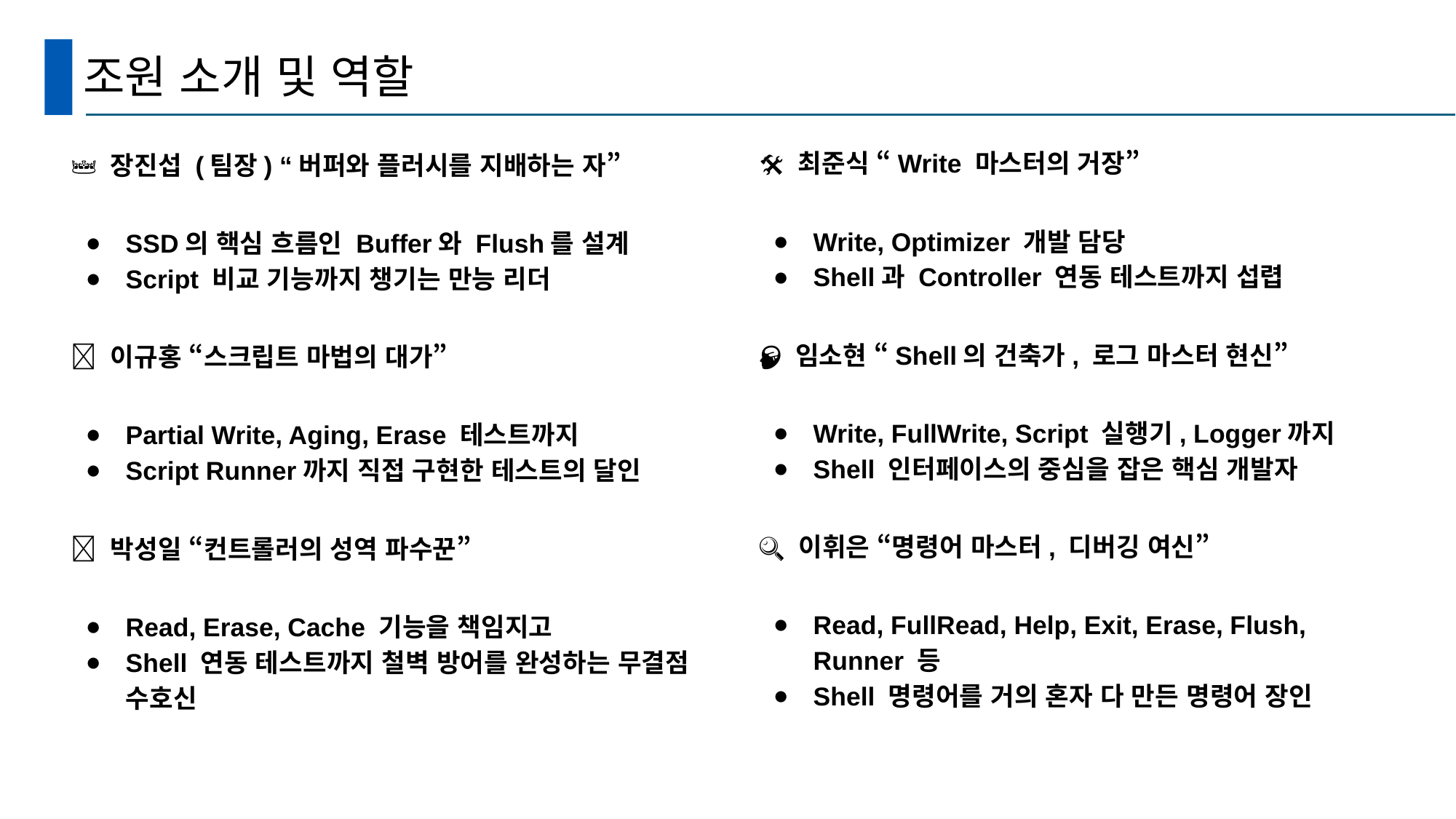

# 조원 소개 및 역할
🛠 최준식 “Write 마스터의 거장”
Write, Optimizer 개발 담당
Shell과 Controller 연동 테스트까지 섭렵
🧠 임소현 “Shell의 건축가, 로그 마스터 현신”
Write, FullWrite, Script 실행기, Logger까지
Shell 인터페이스의 중심을 잡은 핵심 개발자
🔍 이휘은 “명령어 마스터, 디버깅 여신”
Read, FullRead, Help, Exit, Erase, Flush, Runner 등
Shell 명령어를 거의 혼자 다 만든 명령어 장인
👑 장진섭 (팀장) “버퍼와 플러시를 지배하는 자”
SSD의 핵심 흐름인 Buffer와 Flush를 설계
Script 비교 기능까지 챙기는 만능 리더
🧪 이규홍 “스크립트 마법의 대가”
Partial Write, Aging, Erase 테스트까지
Script Runner까지 직접 구현한 테스트의 달인
🧰 박성일 “컨트롤러의 성역 파수꾼”
Read, Erase, Cache 기능을 책임지고
Shell 연동 테스트까지 철벽 방어를 완성하는 무결점 수호신